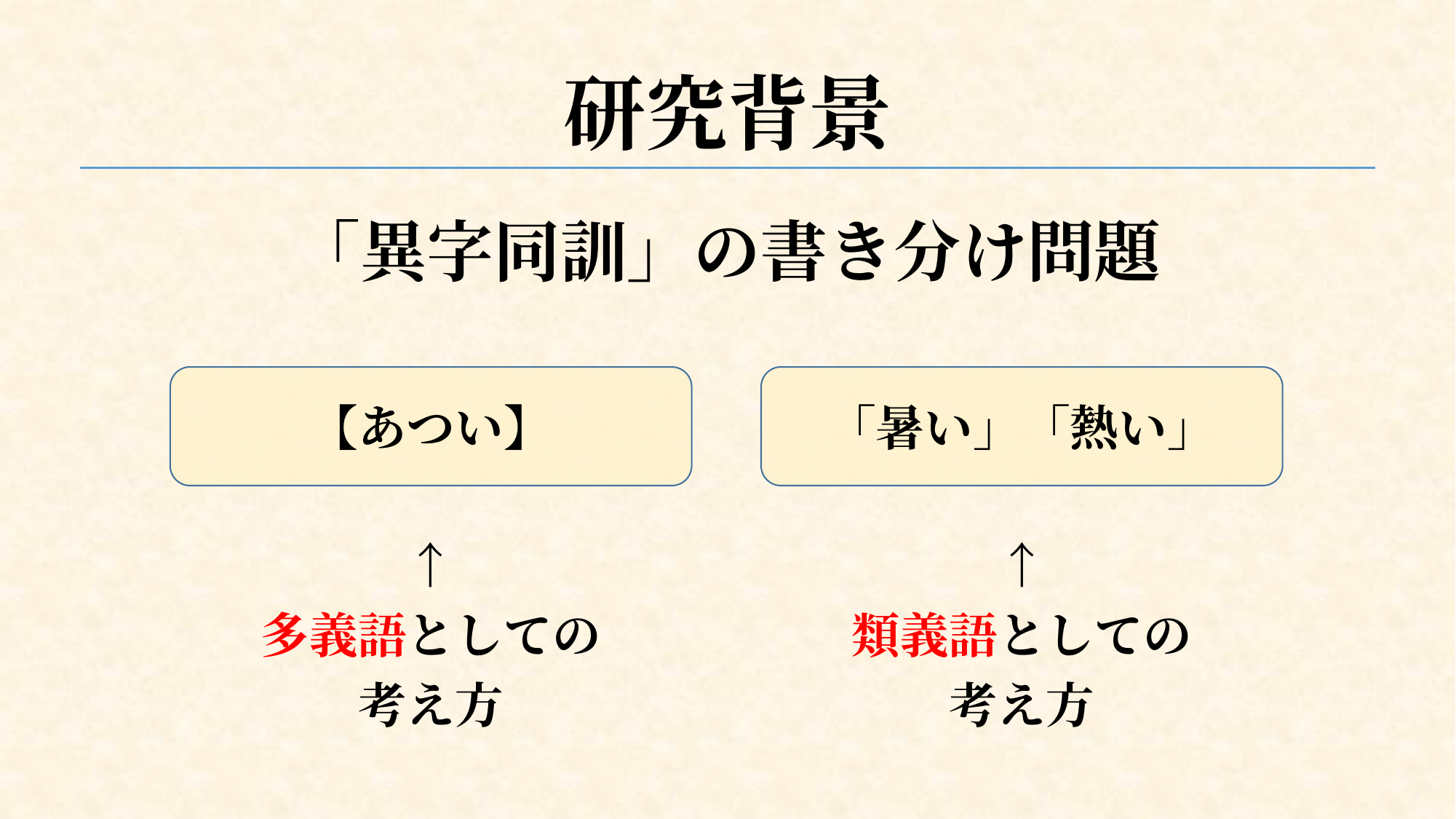

研究背景
「異字同訓」の書き分け問題
【あつい】
「暑い」「熱い」
↑
多義語としての
考え方
↑
類義語としての
考え方